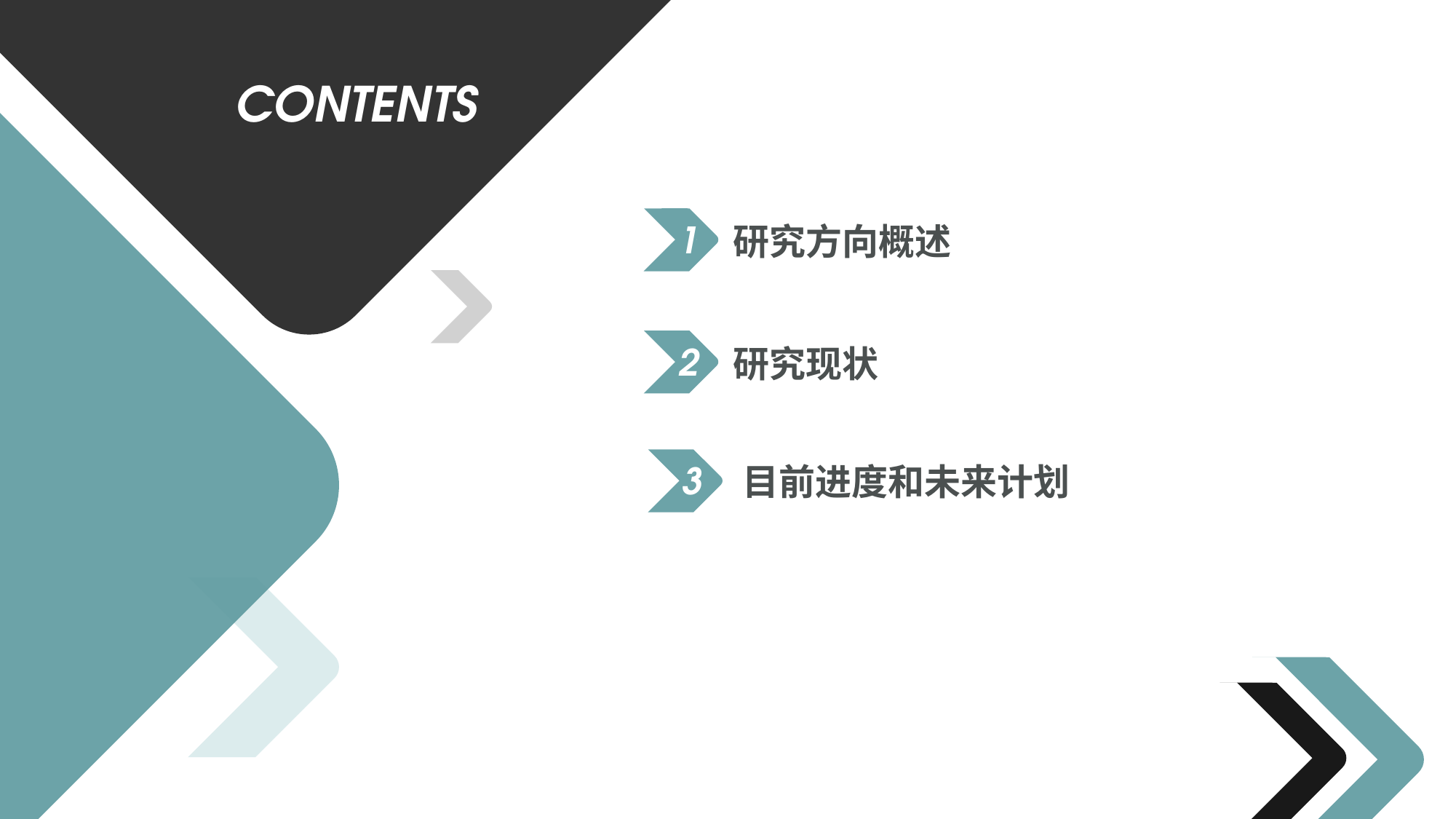

CONTENTS
https://www.ypppt.com/

1
研究方向概述

2
研究现状

3
目前进度和未来计划